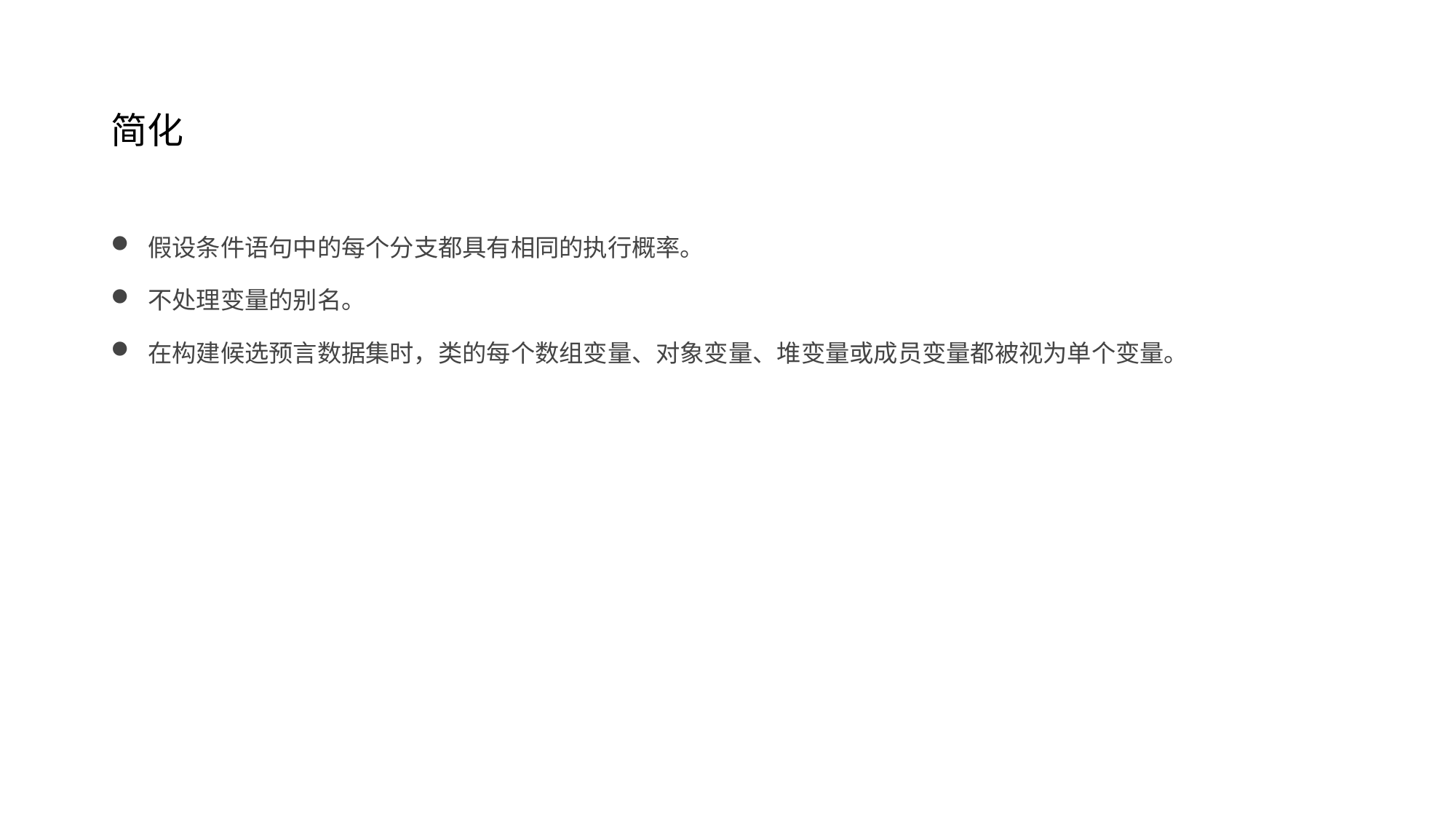

# 简化
假设条件语句中的每个分支都具有相同的执行概率。
不处理变量的别名。
在构建候选预言数据集时，类的每个数组变量、对象变量、堆变量或成员变量都被视为单个变量。